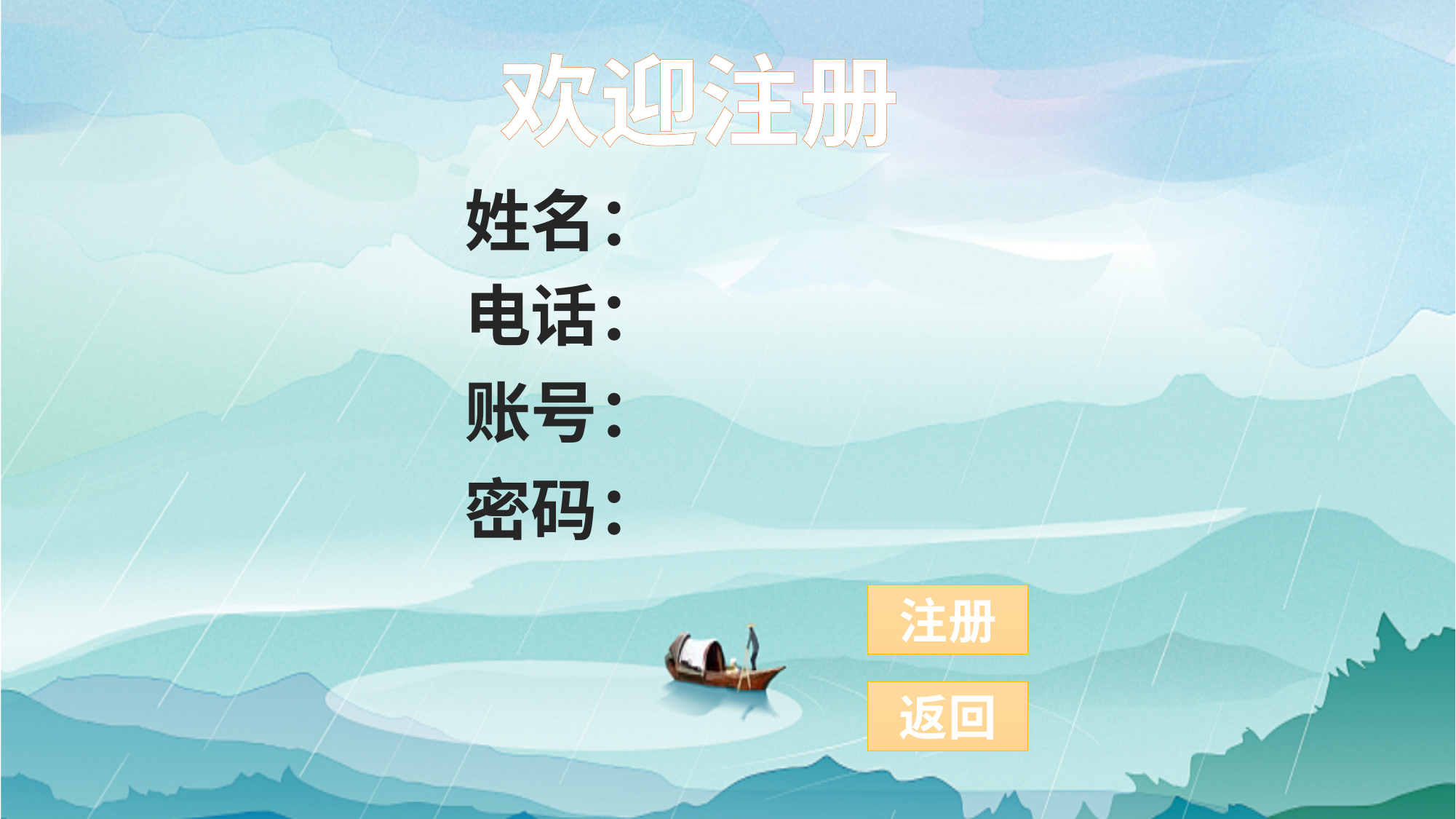

欢迎注册
姓名：
电话：
账号：
密码：
注册
返回